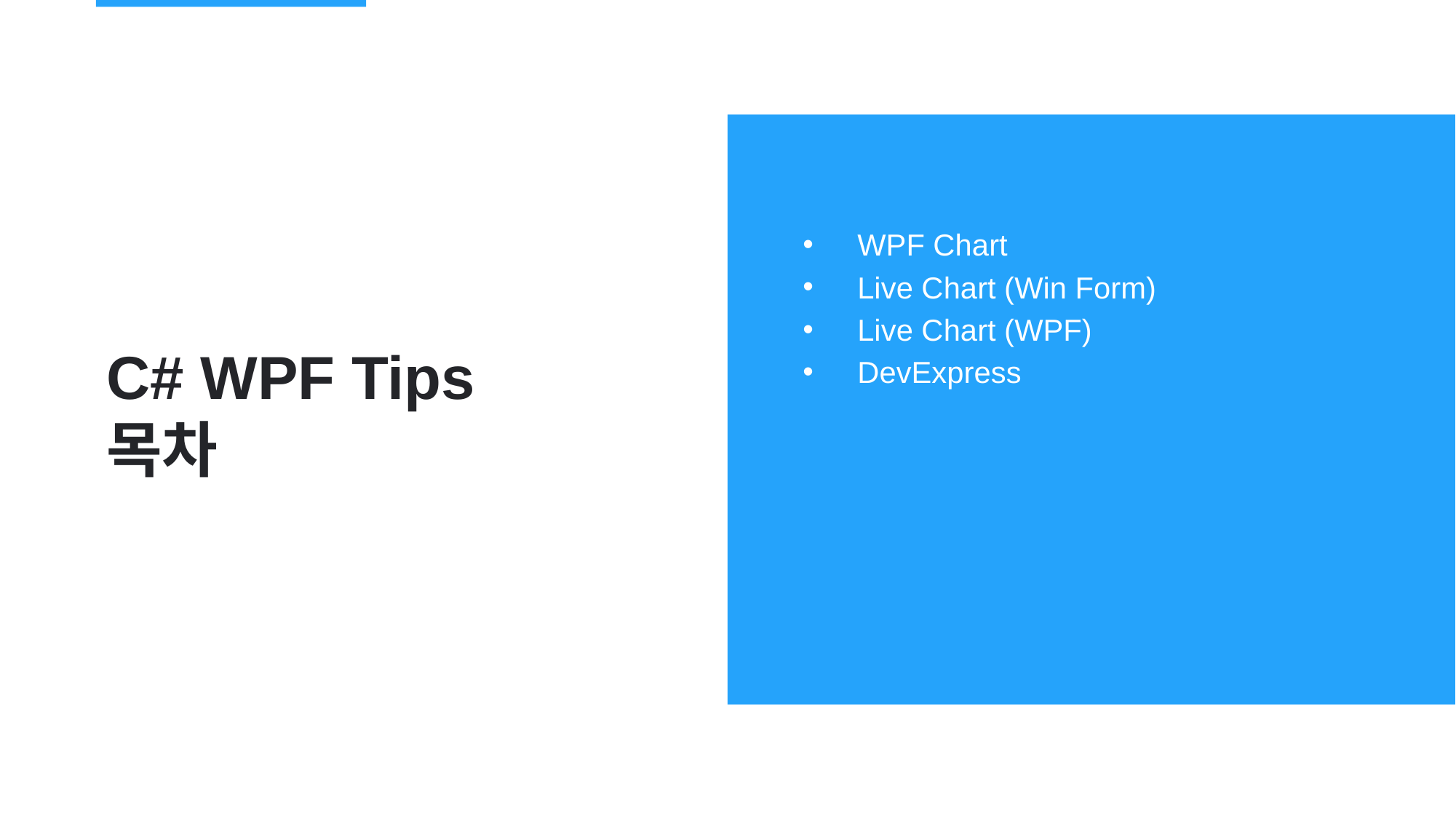

WPF Chart
Live Chart (Win Form)
Live Chart (WPF)
DevExpress
# C# WPF Tips 목차